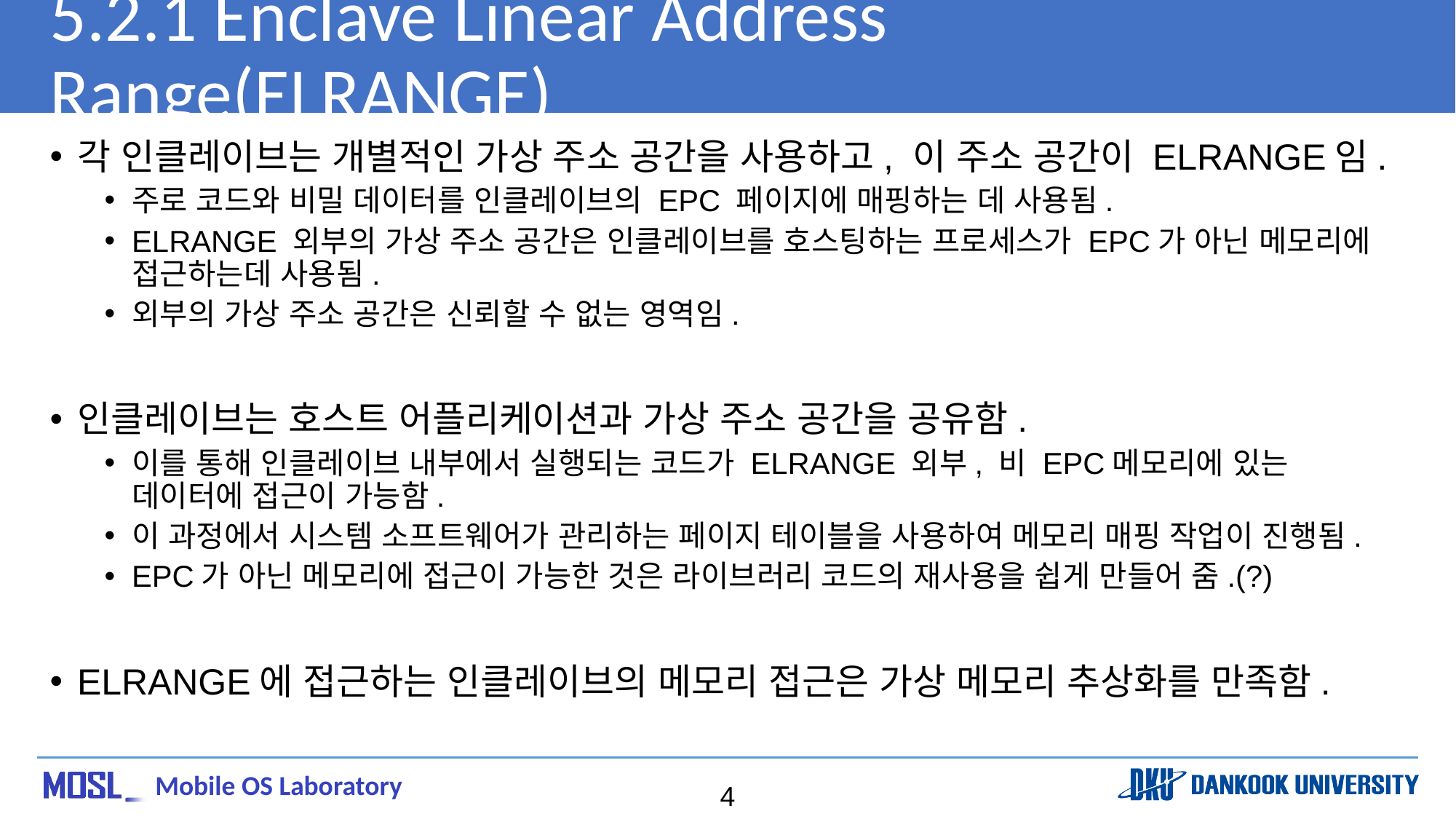

# 5.2.1 Enclave Linear Address Range(ELRANGE)
각 인클레이브는 개별적인 가상 주소 공간을 사용하고, 이 주소 공간이 ELRANGE임.
주로 코드와 비밀 데이터를 인클레이브의 EPC 페이지에 매핑하는 데 사용됨.
ELRANGE 외부의 가상 주소 공간은 인클레이브를 호스팅하는 프로세스가 EPC가 아닌 메모리에   접근하는데 사용됨.
외부의 가상 주소 공간은 신뢰할 수 없는 영역임.

인클레이브는 호스트 어플리케이션과 가상 주소 공간을 공유함.
이를 통해 인클레이브 내부에서 실행되는 코드가 ELRANGE 외부, 비 EPC메모리에 있는 데이터에 접근이 가능함.
이 과정에서 시스템 소프트웨어가 관리하는 페이지 테이블을 사용하여 메모리 매핑 작업이 진행됨.
EPC가 아닌 메모리에 접근이 가능한 것은 라이브러리 코드의 재사용을 쉽게 만들어 줌.(?)

ELRANGE에 접근하는 인클레이브의 메모리 접근은 가상 메모리 추상화를 만족함.
4